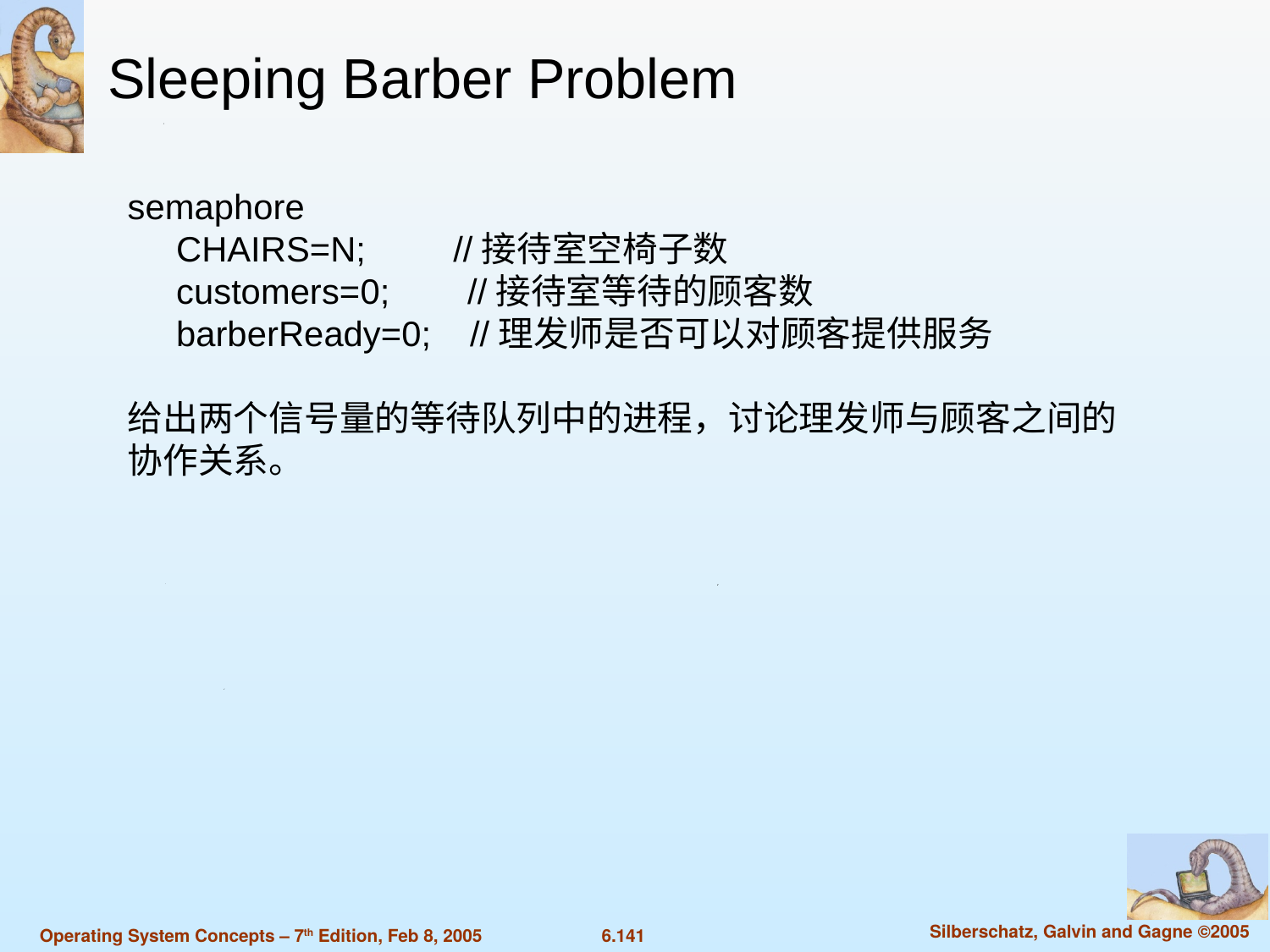

Sleeping Barber Problem
semaphore
     CHAIRS=N;         //接待室空椅子数
     customers=0;        //接待室等待的顾客数
     barberReady=0;    //理发师是否可以对顾客提供服务

给出两个信号量的等待队列中的进程，讨论理发师与顾客之间的协作关系。